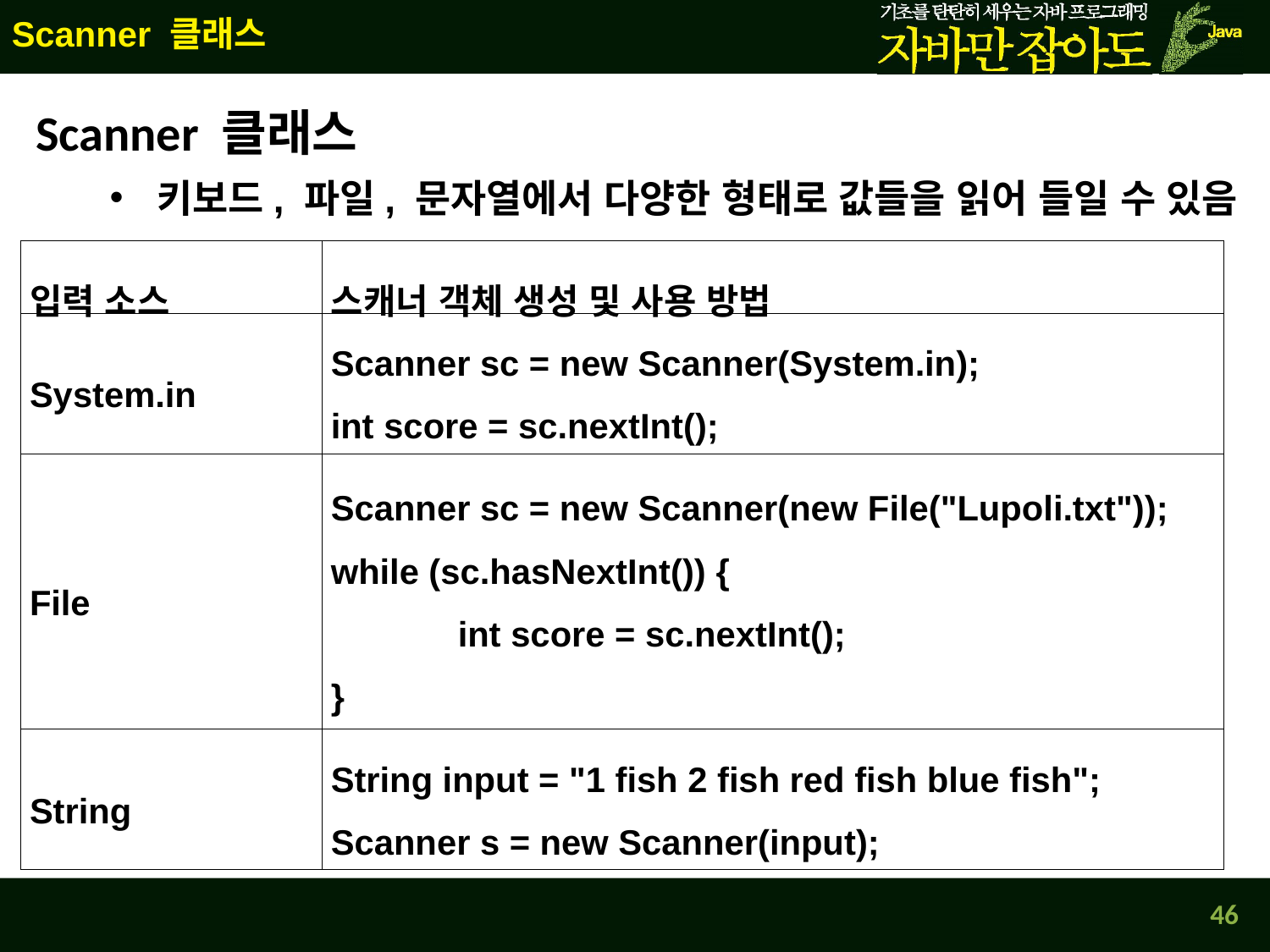

Scanner 클래스
Scanner 클래스
키보드, 파일, 문자열에서 다양한 형태로 값들을 읽어 들일 수 있음
| 입력 소스 | 스캐너 객체 생성 및 사용 방법 |
| --- | --- |
| System.in | Scanner sc = new Scanner(System.in); int score = sc.nextInt(); |
| File | Scanner sc = new Scanner(new File("Lupoli.txt")); while (sc.hasNextInt()) { int score = sc.nextInt(); } |
| String | String input = "1 fish 2 fish red fish blue fish"; Scanner s = new Scanner(input); |
46